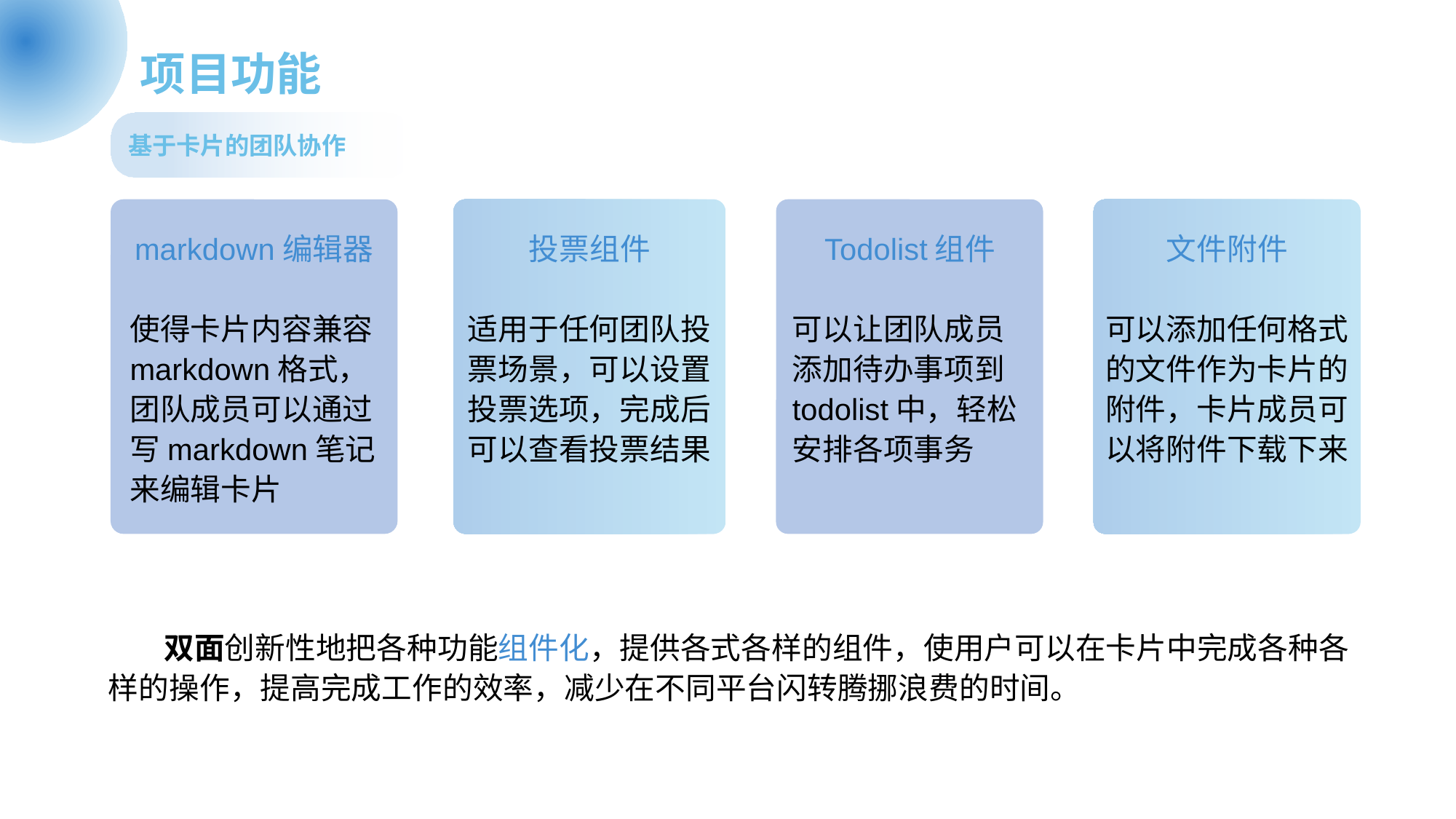

项目功能
基于卡片的团队协作

markdown编辑器

使得卡片内容兼容markdown格式，团队成员可以通过写markdown笔记来编辑卡片
投票组件

适用于任何团队投票场景，可以设置投票选项，完成后可以查看投票结果
Todolist组件

可以让团队成员添加待办事项到todolist中，轻松安排各项事务
文件附件

可以添加任何格式的文件作为卡片的附件，卡片成员可以将附件下载下来
       双面创新性地把各种功能组件化，提供各式各样的组件，使用户可以在卡片中完成各种各样的操作，提高完成工作的效率，减少在不同平台闪转腾挪浪费的时间。